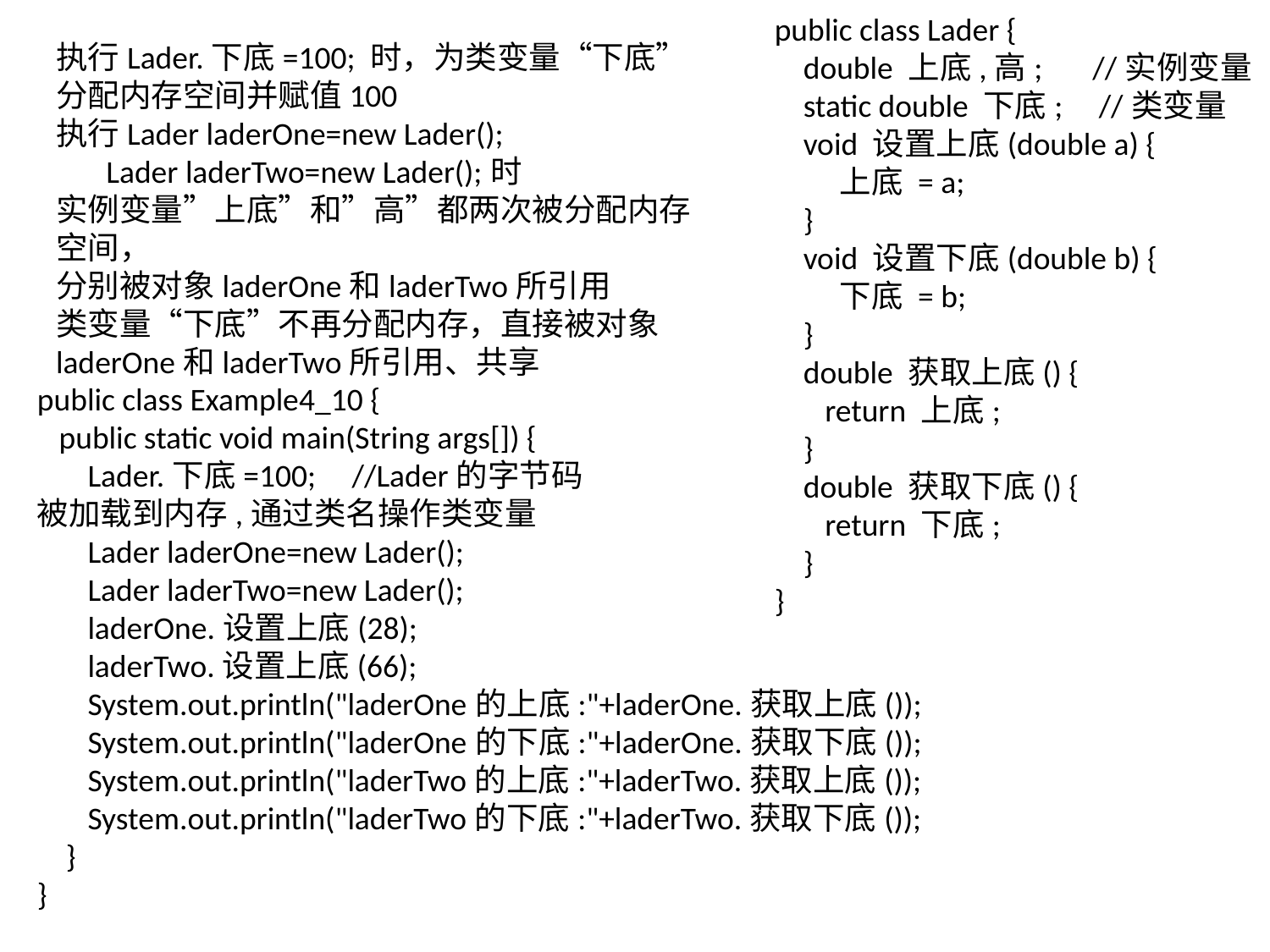

public class Lader {
    double 上底,高;       //实例变量
    static double 下底;     //类变量
    void 设置上底(double a) {
        上底 = a;
    }
    void 设置下底(double b) {
        下底 = b;
    }
    double 获取上底() {
       return 上底;
    }
    double 获取下底() {
       return 下底;
    }
}
执行Lader.下底=100; 时，为类变量“下底”分配内存空间并赋值100
执行Lader laderOne=new Lader();
       Lader laderTwo=new Lader();时
实例变量”上底”和”高”都两次被分配内存空间，
分别被对象laderOne和laderTwo所引用
类变量“下底”不再分配内存，直接被对象
laderOne和laderTwo所引用、共享

public class Example4_10 {
   public static void main(String args[]) {
       Lader.下底=100;     //Lader的字节码
被加载到内存,通过类名操作类变量
       Lader laderOne=new Lader();
       Lader laderTwo=new Lader();
       laderOne.设置上底(28);
       laderTwo.设置上底(66);
       System.out.println("laderOne的上底:"+laderOne.获取上底());
       System.out.println("laderOne的下底:"+laderOne.获取下底());
       System.out.println("laderTwo的上底:"+laderTwo.获取上底());
       System.out.println("laderTwo的下底:"+laderTwo.获取下底());
    }
}